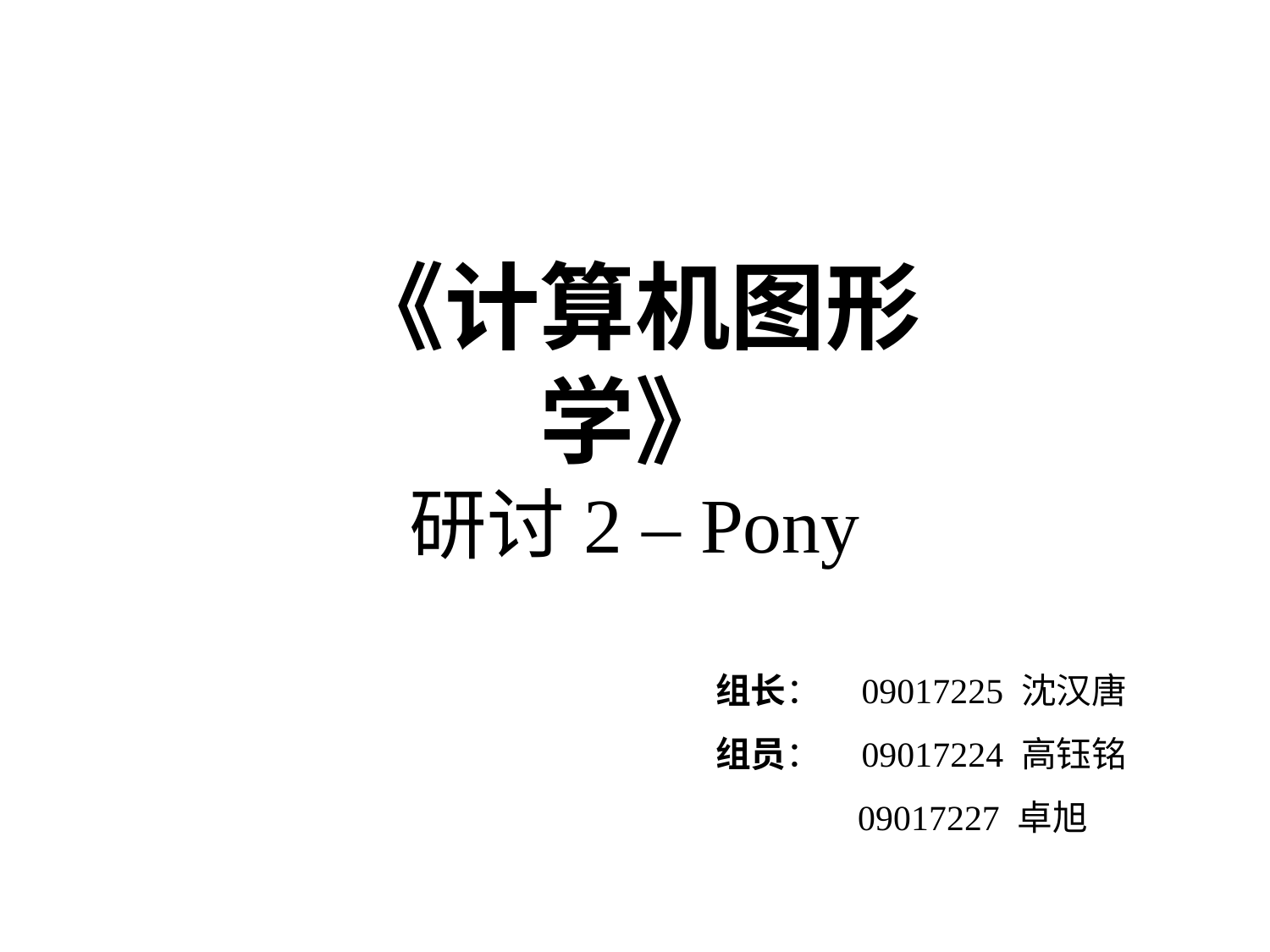

《计算机图形学》
研讨2 – Pony
组长：    09017225 沈汉唐
组员：    09017224 高钰铭
                09017227 卓旭